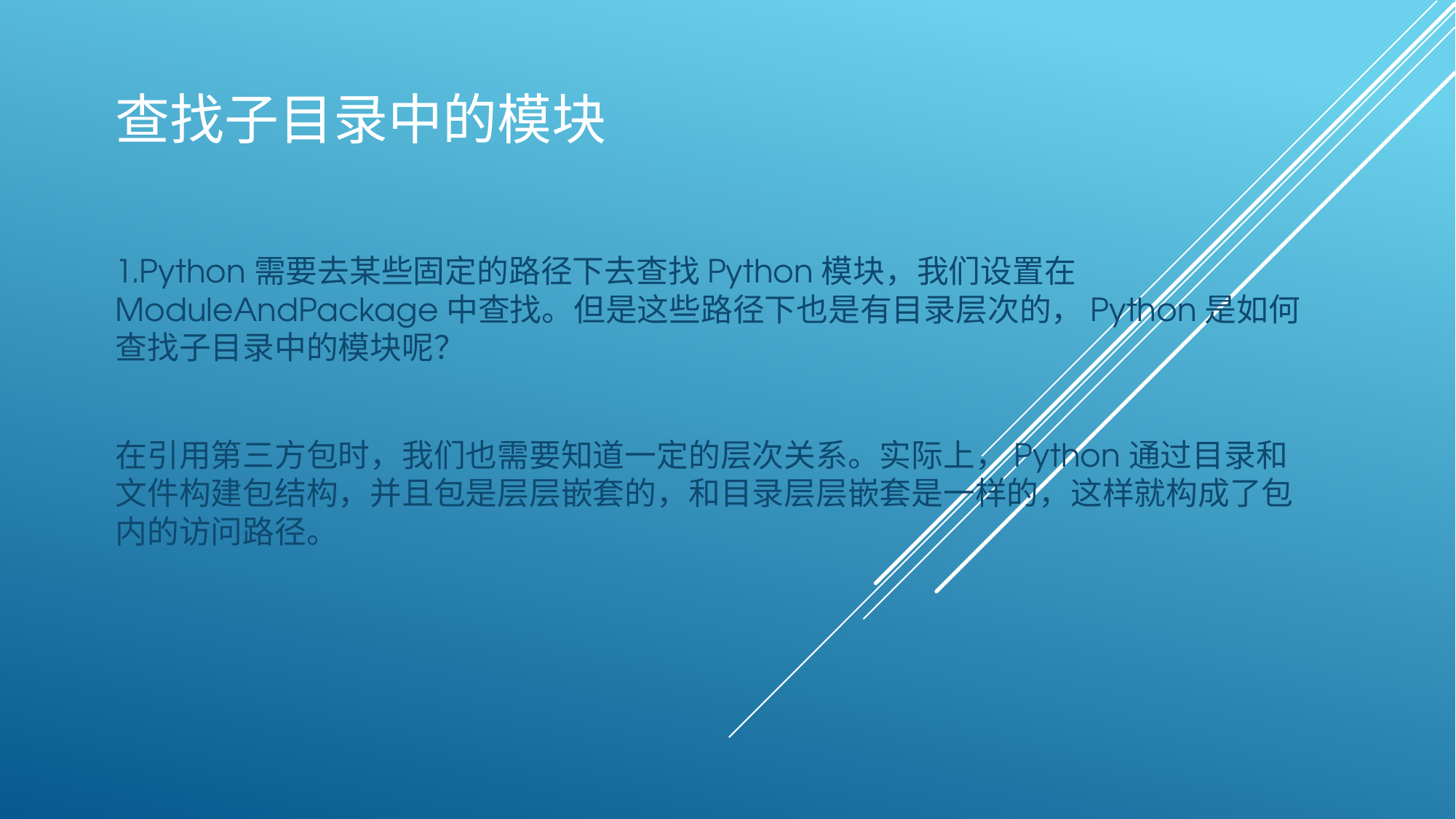

查找子目录中的模块

1.Python需要去某些固定的路径下去查找Python模块，我们设置在ModuleAndPackage中查找。但是这些路径下也是有目录层次的，Python是如何查找子目录中的模块呢？

在引用第三方包时，我们也需要知道一定的层次关系。实际上，Python通过目录和文件构建包结构，并且包是层层嵌套的，和目录层层嵌套是一样的，这样就构成了包内的访问路径。